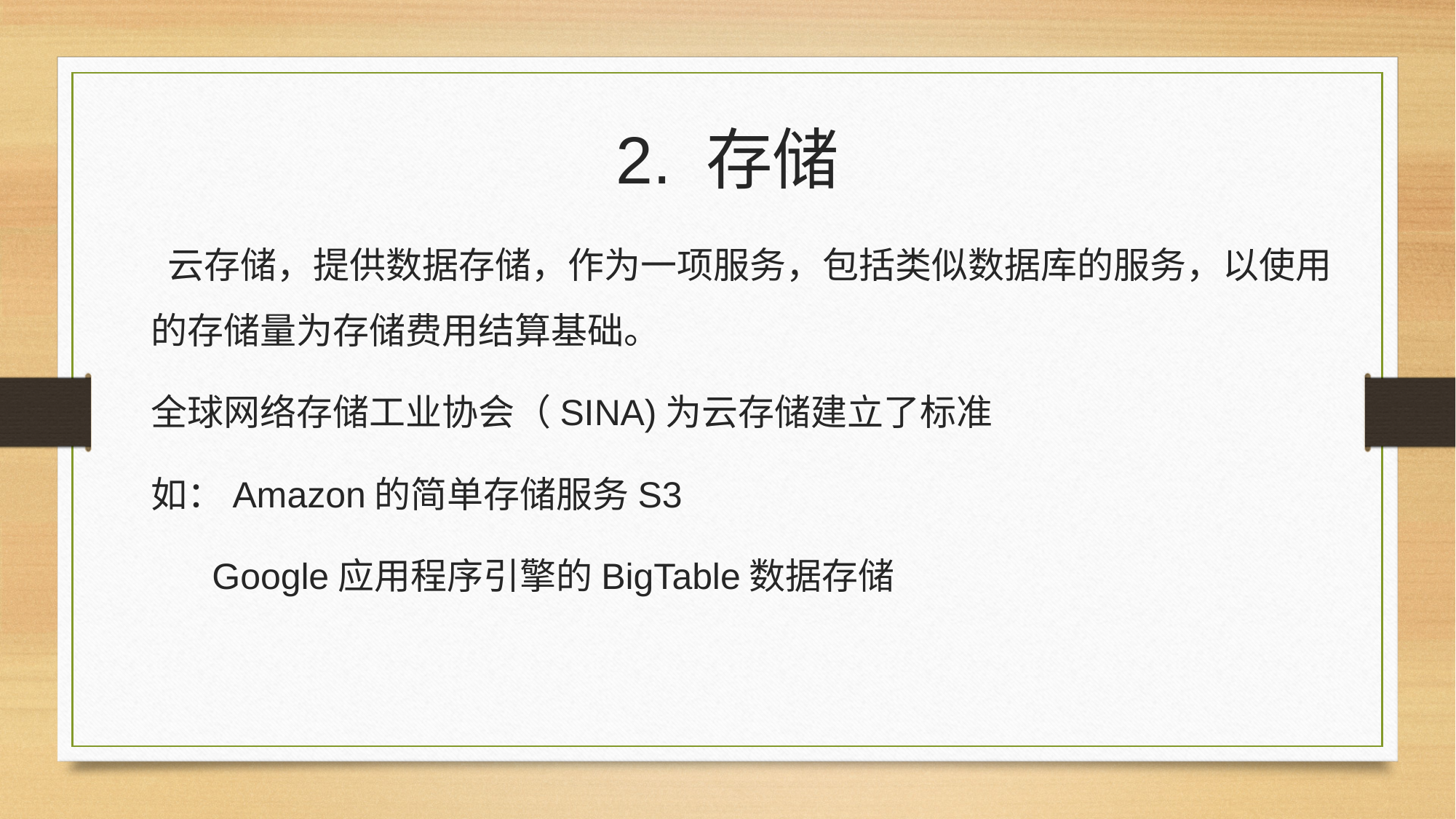

# 2. 存储
 云存储，提供数据存储，作为一项服务，包括类似数据库的服务，以使用的存储量为存储费用结算基础。
全球网络存储工业协会（SINA)为云存储建立了标准
如：Amazon的简单存储服务S3
      Google应用程序引擎的BigTable数据存储